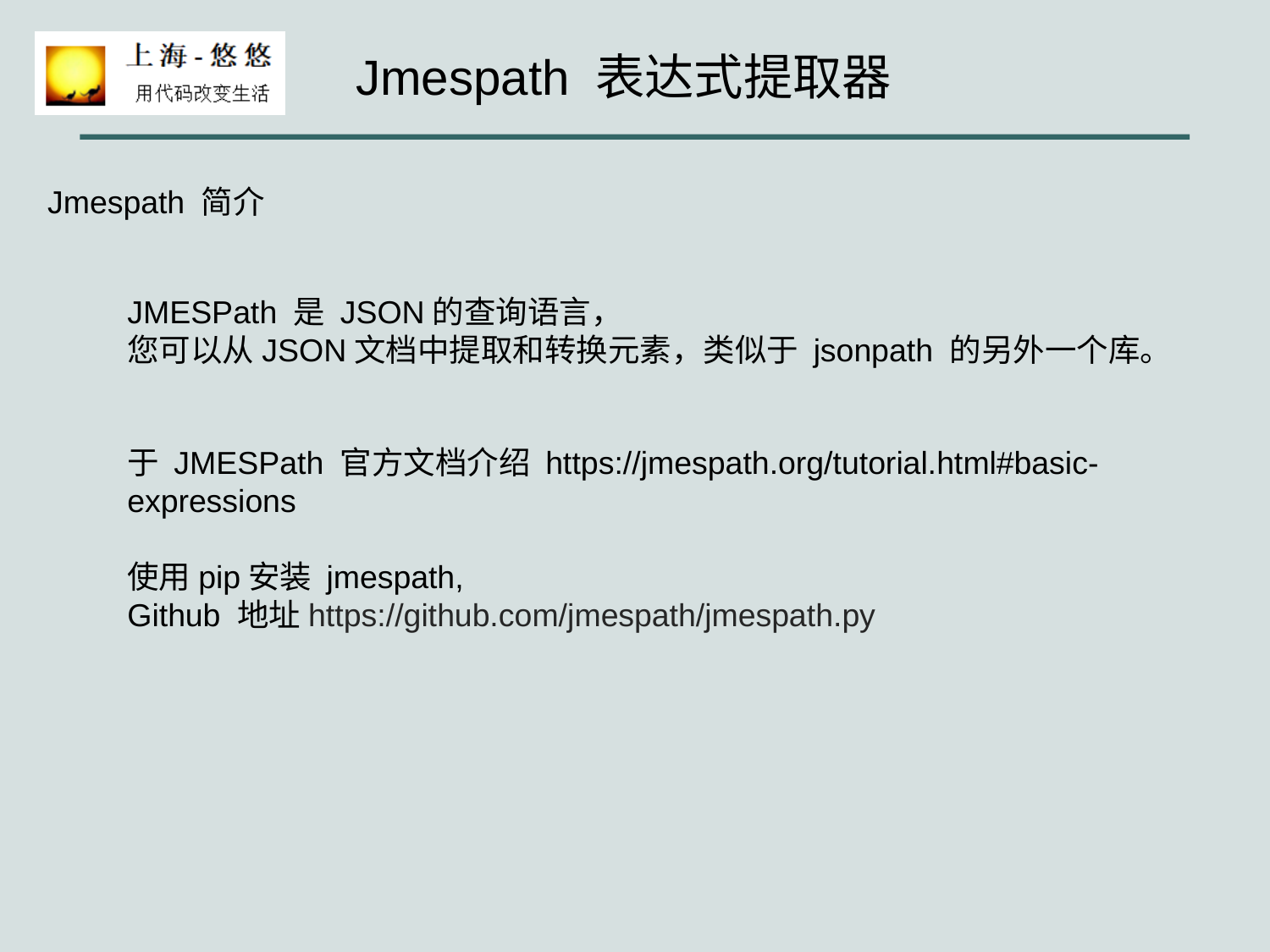

Jmespath 简介
JMESPath 是 JSON的查询语言，
您可以从JSON文档中提取和转换元素，类似于 jsonpath 的另外一个库。
于 JMESPath 官方文档介绍 https://jmespath.org/tutorial.html#basic-expressions
使用pip安装 jmespath,
Github 地址https://github.com/jmespath/jmespath.py